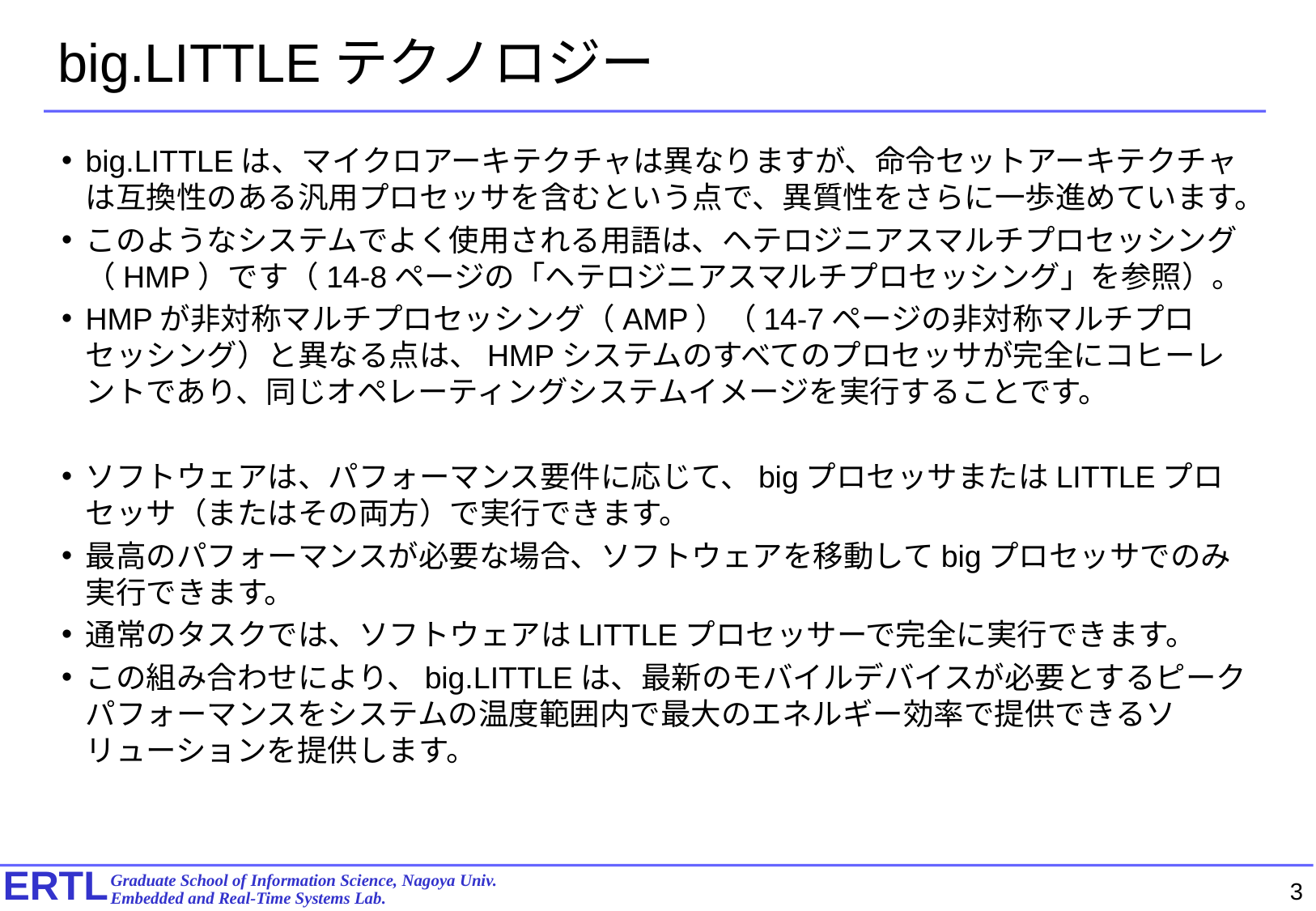

# big.LITTLEテクノロジー
big.LITTLEは、マイクロアーキテクチャは異なりますが、命令セットアーキテクチャは互換性のある汎用プロセッサを含むという点で、異質性をさらに一歩進めています。
このようなシステムでよく使用される用語は、ヘテロジニアスマルチプロセッシング（HMP）です（14-8ページの「ヘテロジニアスマルチプロセッシング」を参照）。
HMPが非対称マルチプロセッシング（AMP）（14-7ページの非対称マルチプロセッシング）と異なる点は、HMPシステムのすべてのプロセッサが完全にコヒーレントであり、同じオペレーティングシステムイメージを実行することです。

ソフトウェアは、パフォーマンス要件に応じて、bigプロセッサまたはLITTLEプロセッサ（またはその両方）で実行できます。
最高のパフォーマンスが必要な場合、ソフトウェアを移動してbigプロセッサでのみ実行できます。
通常のタスクでは、ソフトウェアはLITTLEプロセッサーで完全に実行できます。
この組み合わせにより、big.LITTLEは、最新のモバイルデバイスが必要とするピークパフォーマンスをシステムの温度範囲内で最大のエネルギー効率で提供できるソリューションを提供します。
3